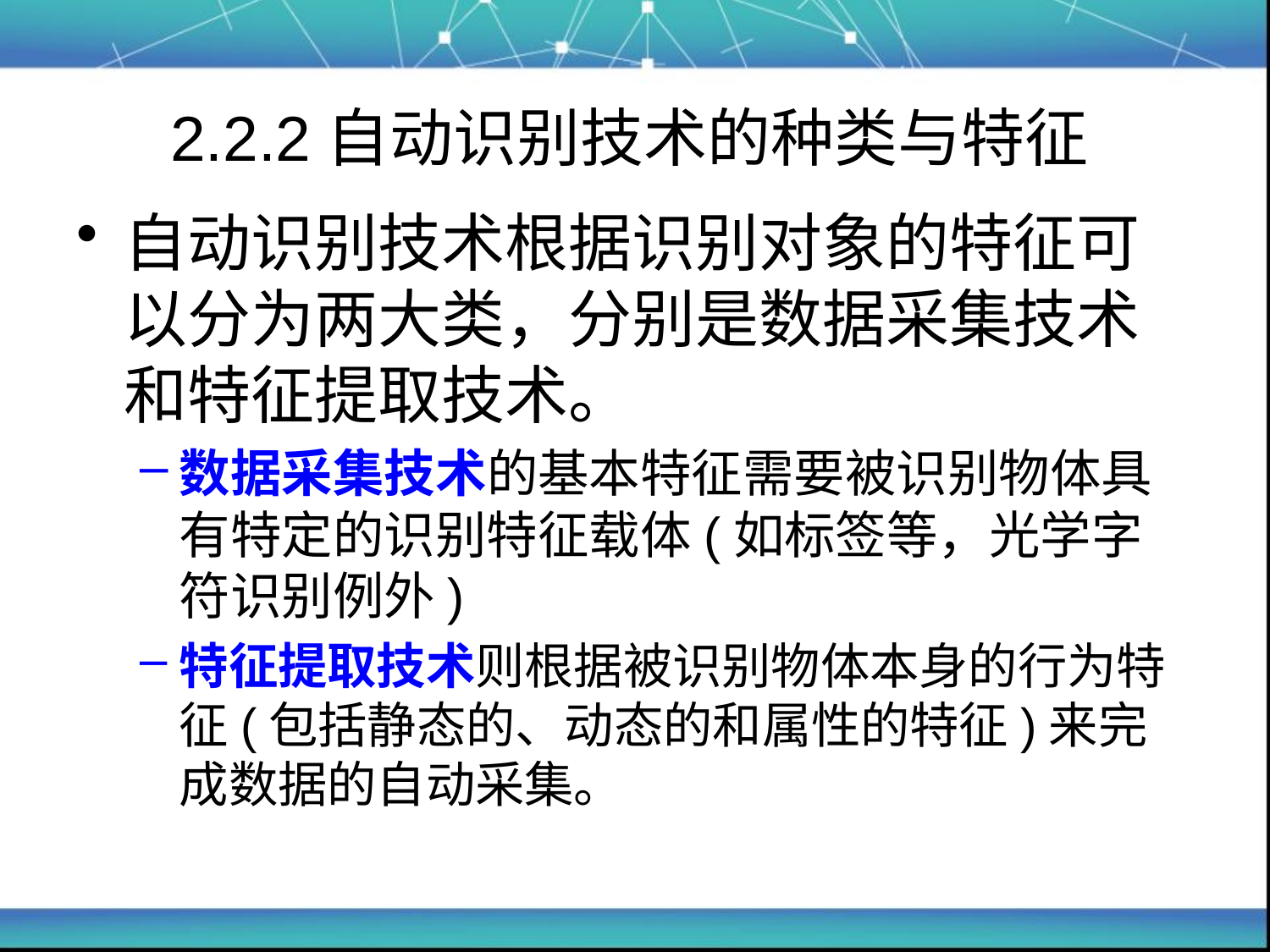

# 2.2.2自动识别技术的种类与特征
自动识别技术根据识别对象的特征可以分为两大类，分别是数据采集技术和特征提取技术。
数据采集技术的基本特征需要被识别物体具有特定的识别特征载体(如标签等，光学字符识别例外)
特征提取技术则根据被识别物体本身的行为特征(包括静态的、动态的和属性的特征)来完成数据的自动采集。
39